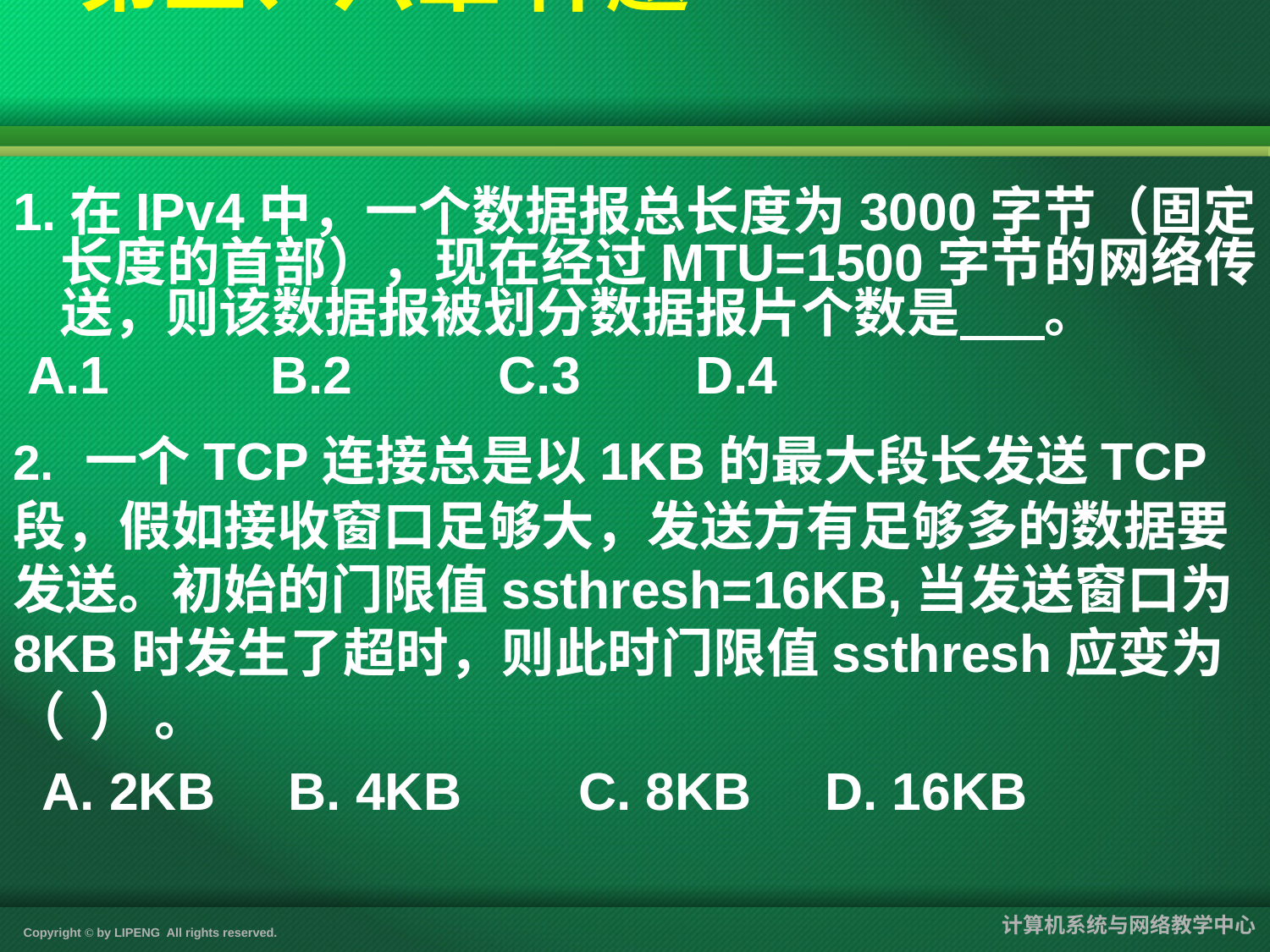

# 第五、六章 样题
1.在IPv4中，一个数据报总长度为3000字节（固定长度的首部），现在经过MTU=1500字节的网络传送，则该数据报被划分数据报片个数是       。
 A.1           B.2          C.3    	D.4
2. 一个TCP连接总是以1KB的最大段长发送TCP段，假如接收窗口足够大，发送方有足够多的数据要发送。初始的门限值ssthresh=16KB,当发送窗口为8KB时发生了超时，则此时门限值ssthresh应变为（  ） 。
  A. 2KB     B. 4KB        C. 8KB     D. 16KB